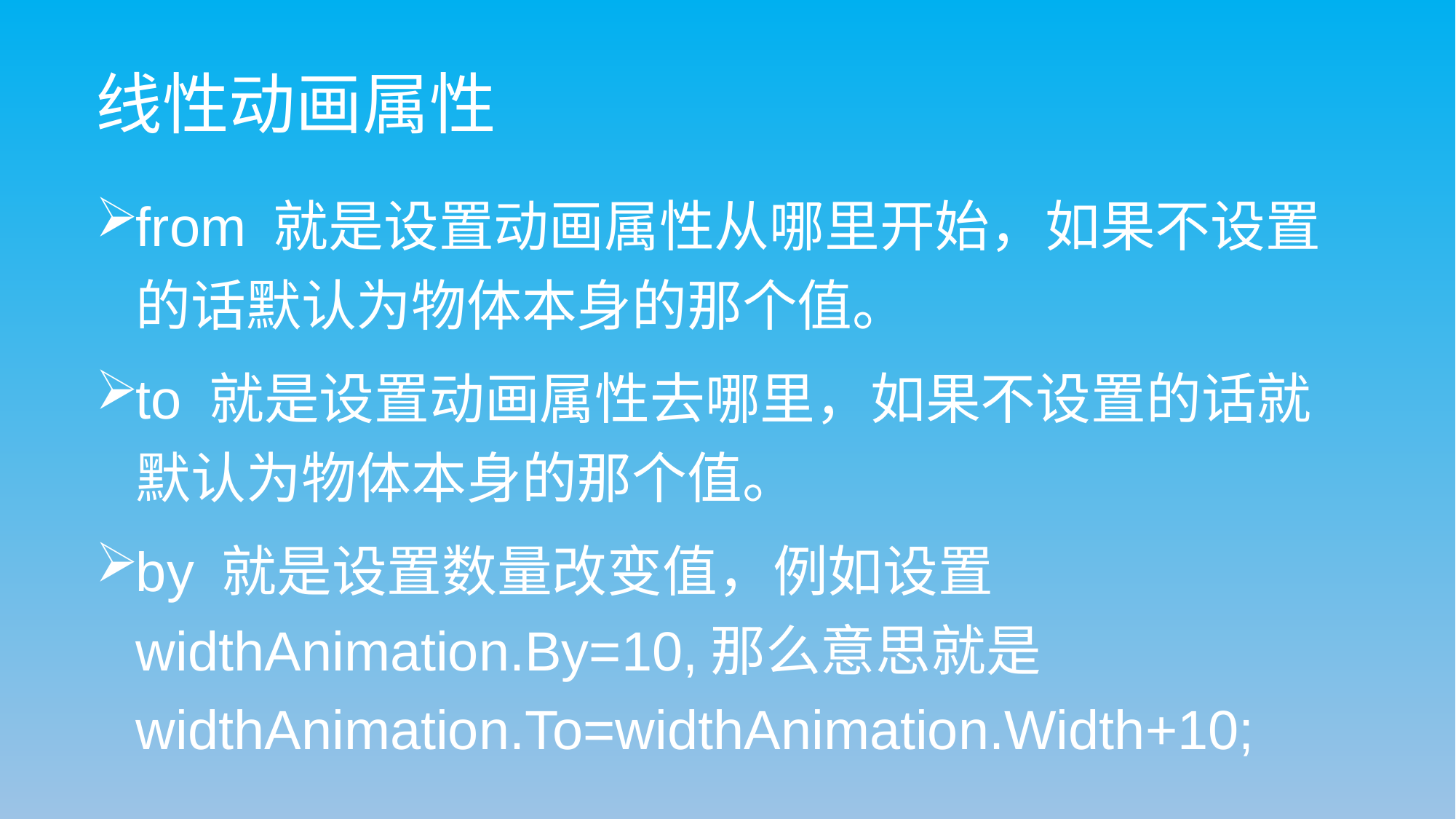

# 线性动画属性
from 就是设置动画属性从哪里开始，如果不设置的话默认为物体本身的那个值。
to 就是设置动画属性去哪里，如果不设置的话就默认为物体本身的那个值。
by 就是设置数量改变值，例如设置widthAnimation.By=10,那么意思就是widthAnimation.To=widthAnimation.Width+10;